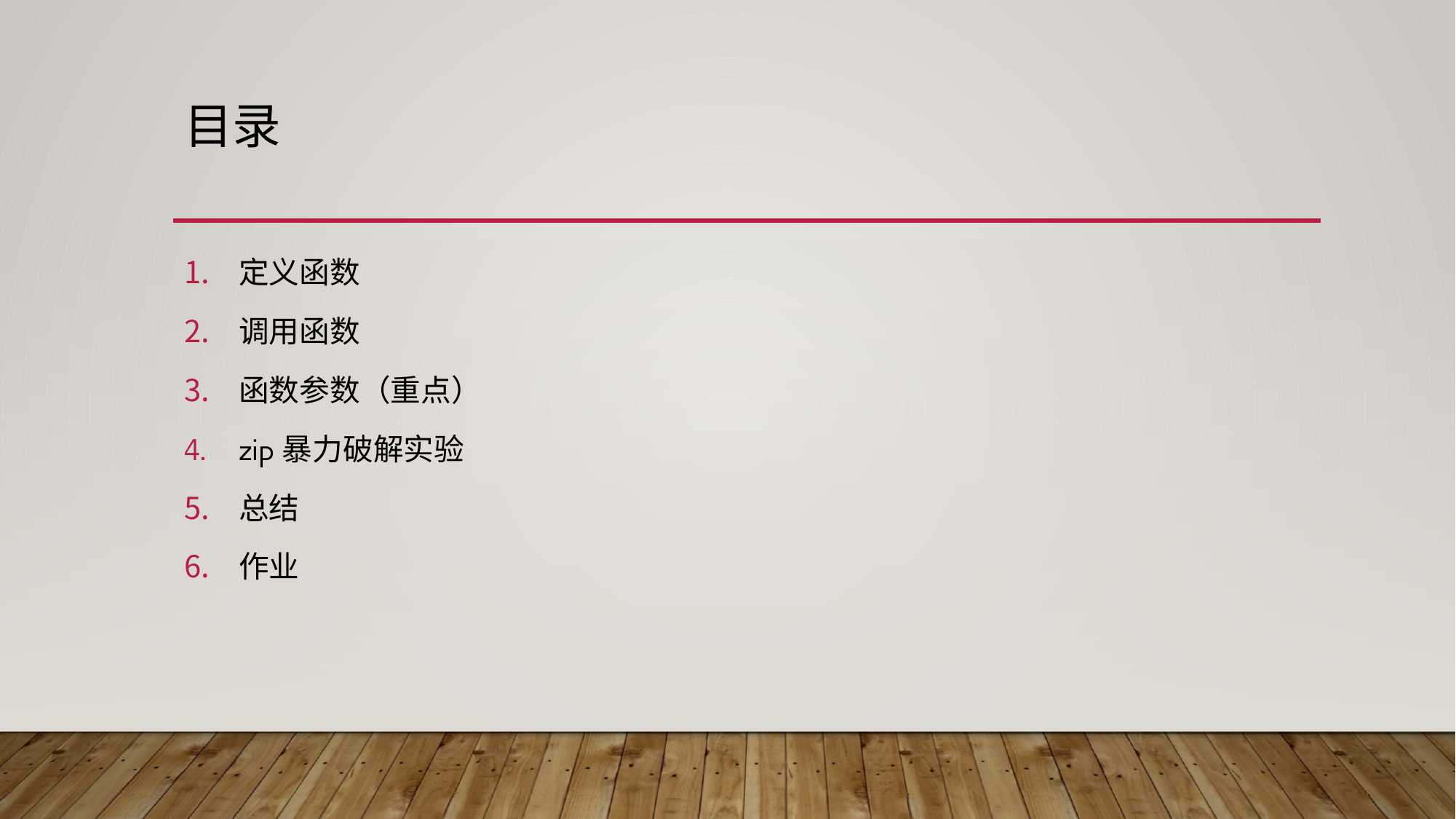

# 目录
定义函数
调用函数
函数参数（重点）
zip暴力破解实验
总结
作业